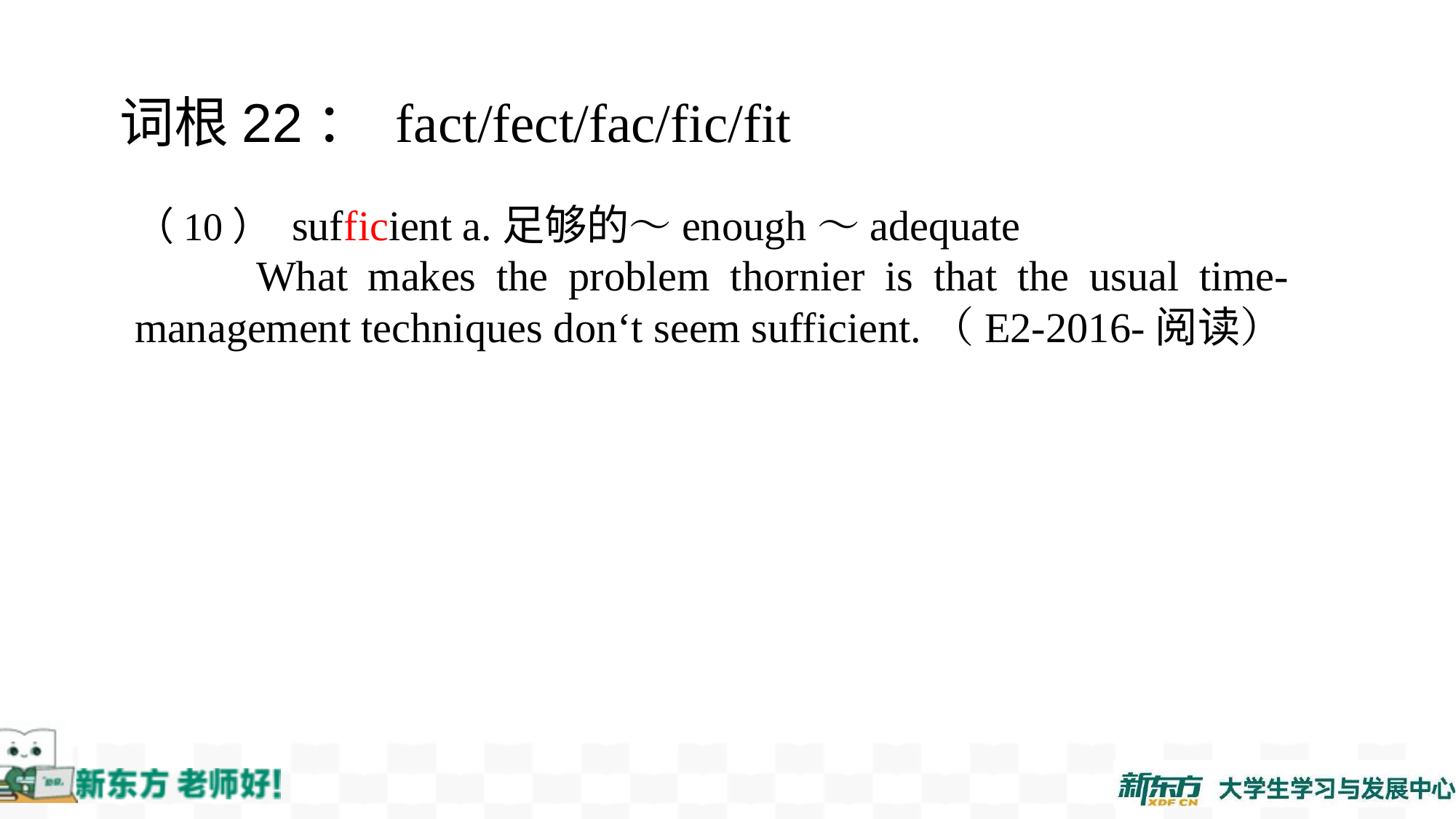

词根22： fact/fect/fac/fic/fit
（10） sufficient a.足够的～enough～adequate
      What makes the problem thornier is that the usual time-management techniques don‘t seem sufficient.（E2-2016-阅读）